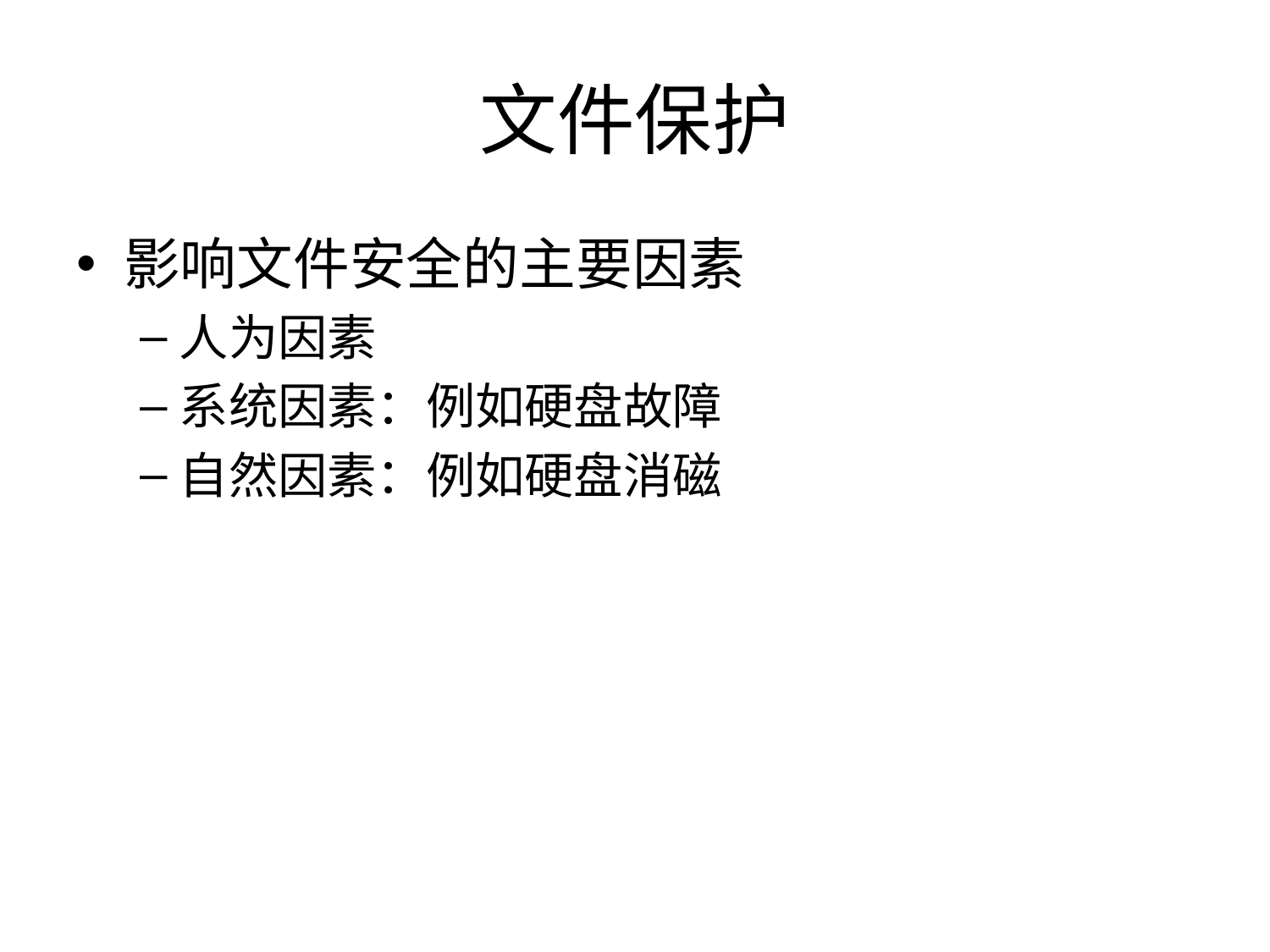

# 文件保护
影响文件安全的主要因素
人为因素
系统因素：例如硬盘故障
自然因素：例如硬盘消磁